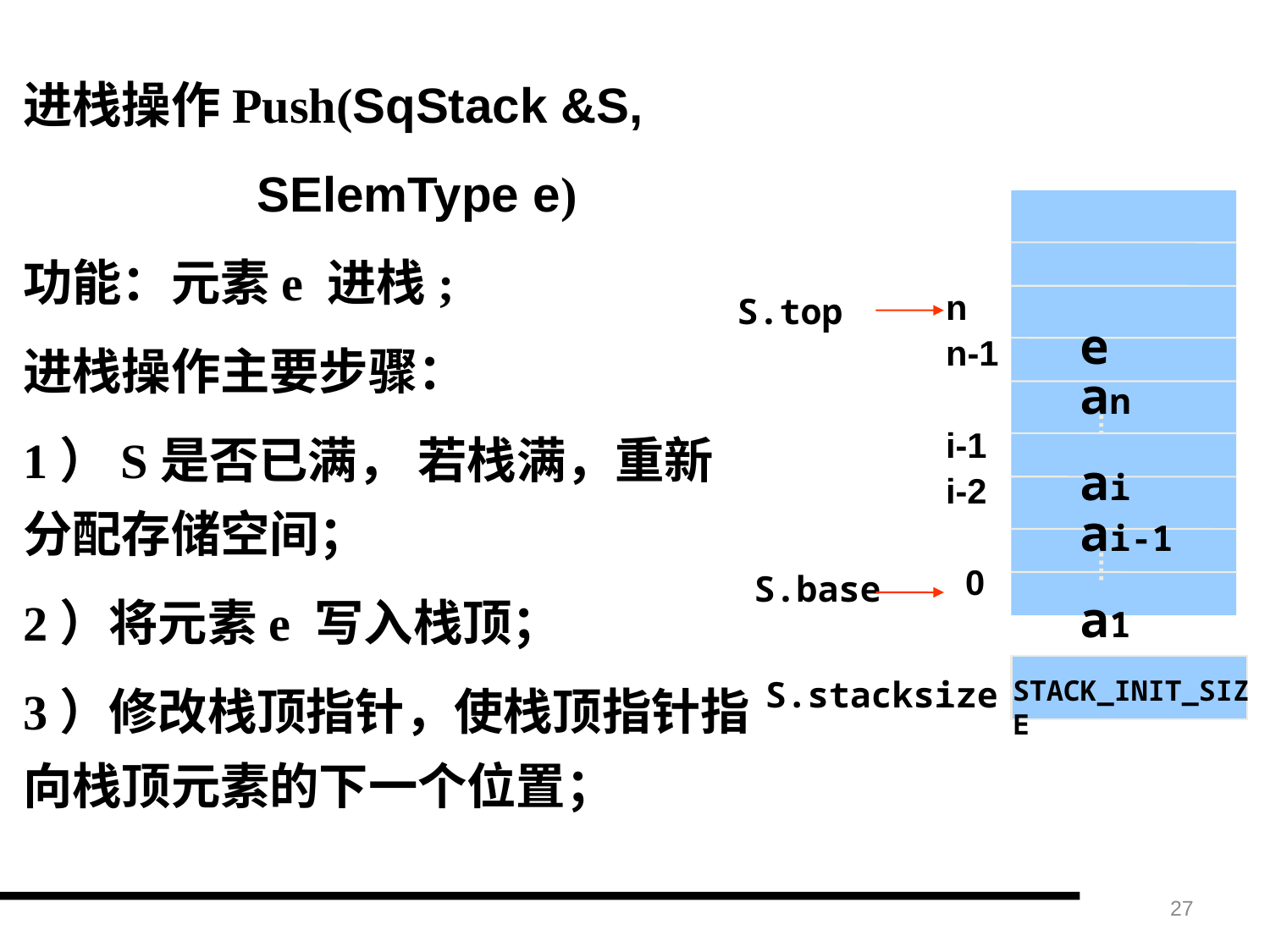

进栈操作Push(SqStack &S,
                 SElemType e)
功能：元素e 进栈;
进栈操作主要步骤：
1）S是否已满， 若栈满，重新分配存储空间；
2）将元素e 写入栈顶；
3）修改栈顶指针，使栈顶指针指向栈顶元素的下一个位置；

n
n-1

i-1
i-2

  0
S.top

S.base

STACK_INIT_SIZE
S.stacksize

e
an

ai
ai-1

a1
27